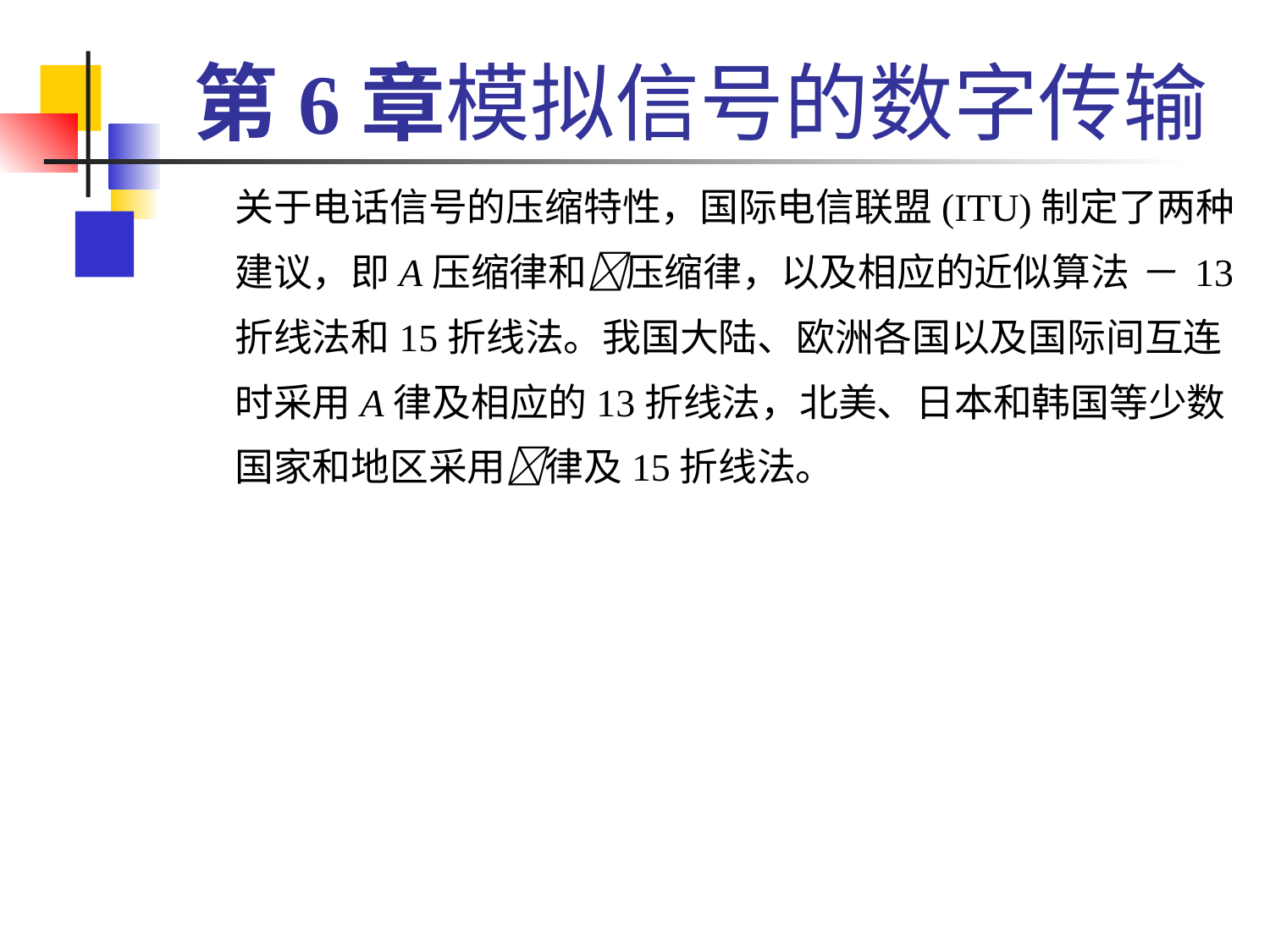

# 第6章模拟信号的数字传输
	关于电话信号的压缩特性，国际电信联盟(ITU)制定了两种建议，即A压缩律和μ压缩律，以及相应的近似算法 － 13折线法和15折线法。我国大陆、欧洲各国以及国际间互连时采用A律及相应的13折线法，北美、日本和韩国等少数国家和地区采用μ律及15折线法。
47